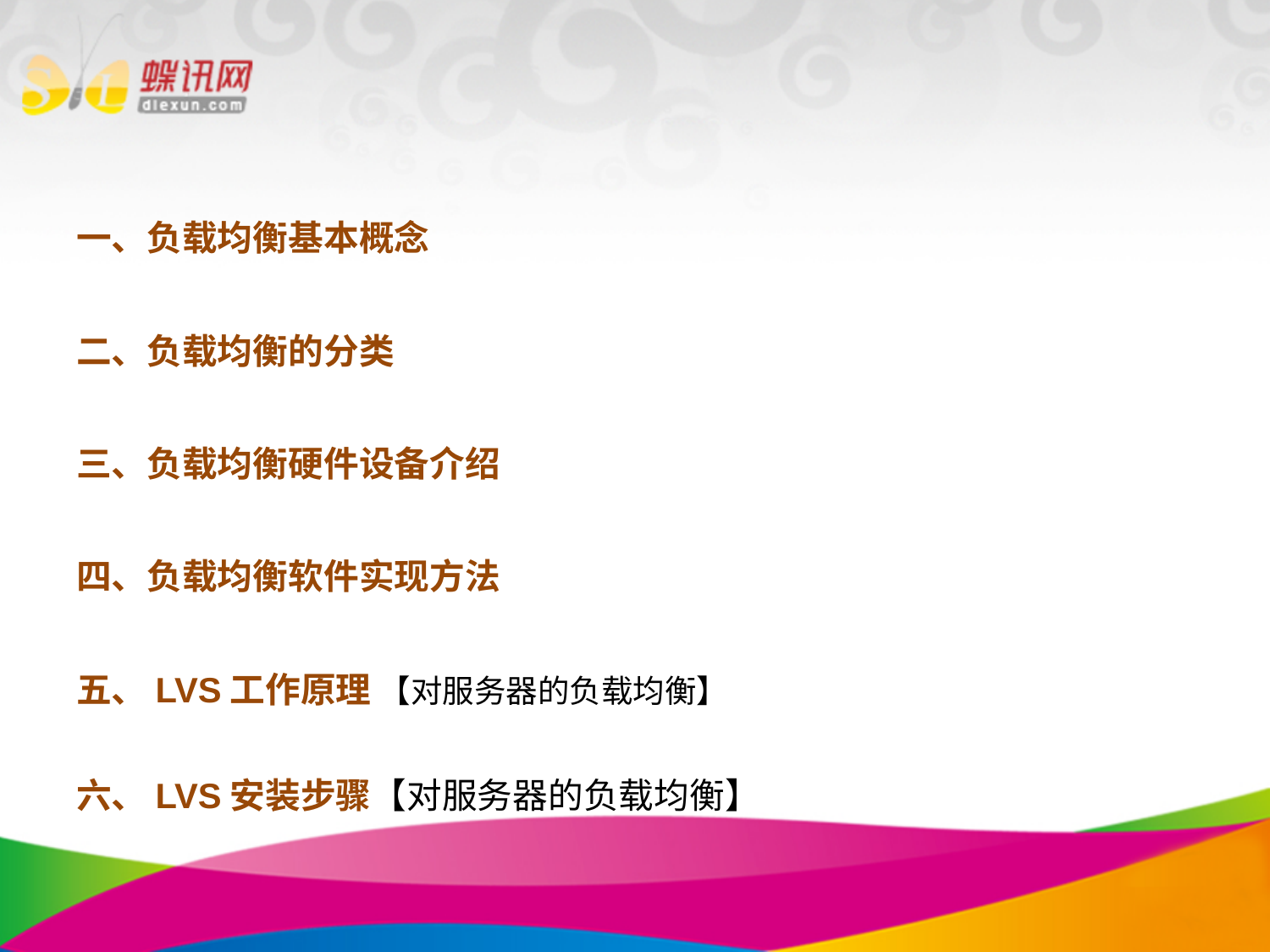

一、负载均衡基本概念
二、负载均衡的分类
三、负载均衡硬件设备介绍
四、负载均衡软件实现方法
五、LVS工作原理 【对服务器的负载均衡】
六、LVS安装步骤【对服务器的负载均衡】